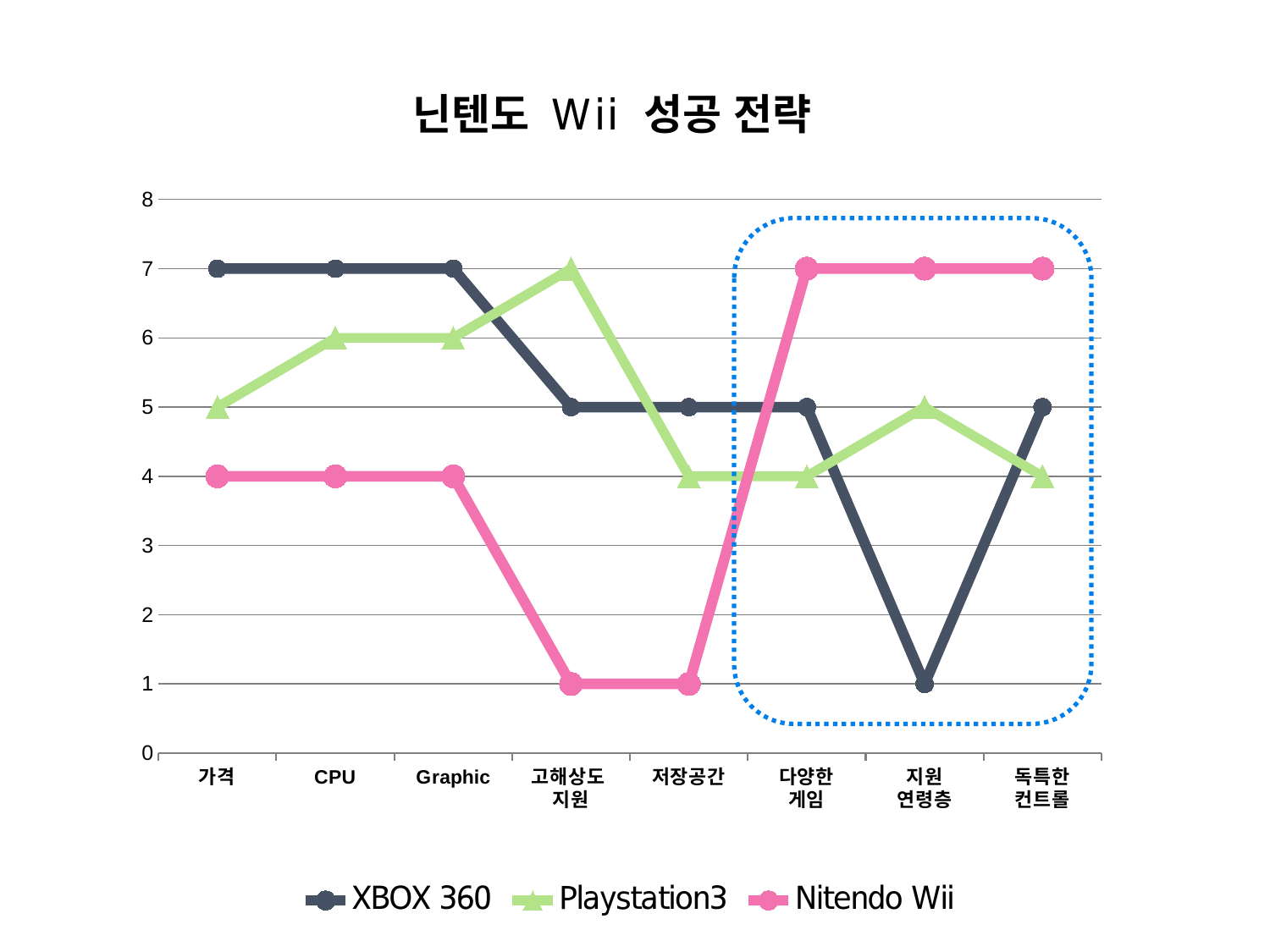

# 닌텐도 Wii 성공 전략

### Chart

| Category | XBOX 360 | Playstation3 | Nitendo Wii |
|---|---|---|---|
| 가격 | 7.0 | 5.0 | 4.0 |
| CPU | 7.0 | 6.0 | 4.0 |
| Graphic | 7.0 | 6.0 | 4.0 |
| 고해상도
지원 | 5.0 | 7.0 | 1.0 |
| 저장공간 | 5.0 | 4.0 | 1.0 |
| 다양한
게임 | 5.0 | 4.0 | 7.0 |
| 지원
연령층 | 1.0 | 5.0 | 7.0 |
| 독특한
컨트롤 | 5.0 | 4.0 | 7.0 |